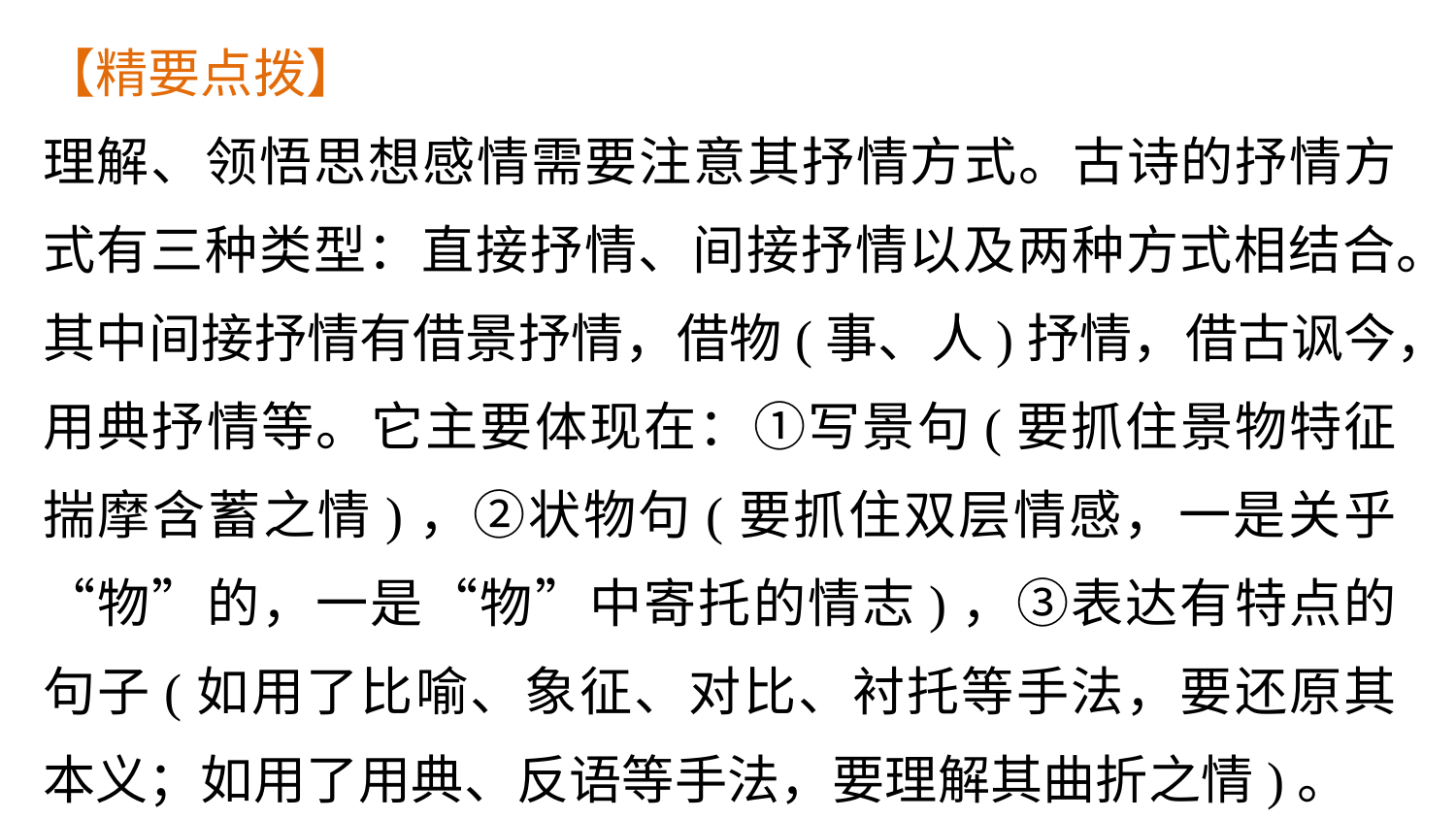

【精要点拨】
理解、领悟思想感情需要注意其抒情方式。古诗的抒情方式有三种类型：直接抒情、间接抒情以及两种方式相结合。其中间接抒情有借景抒情，借物(事、人)抒情，借古讽今，用典抒情等。它主要体现在：①写景句(要抓住景物特征揣摩含蓄之情)，②状物句(要抓住双层情感，一是关乎“物”的，一是“物”中寄托的情志)，③表达有特点的句子(如用了比喻、象征、对比、衬托等手法，要还原其本义；如用了用典、反语等手法，要理解其曲折之情)。